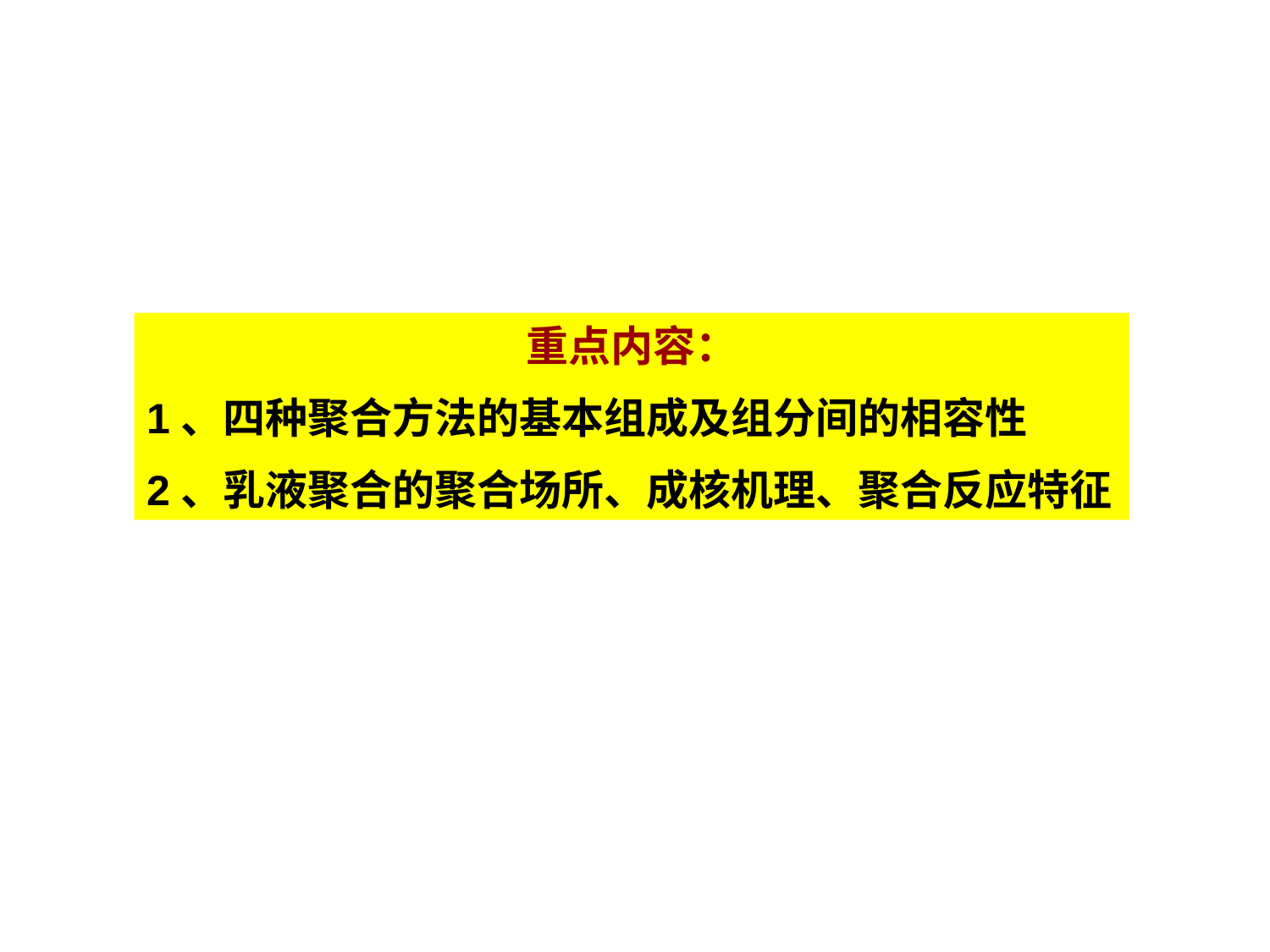

重点内容：
1、四种聚合方法的基本组成及组分间的相容性
2、乳液聚合的聚合场所、成核机理、聚合反应特征